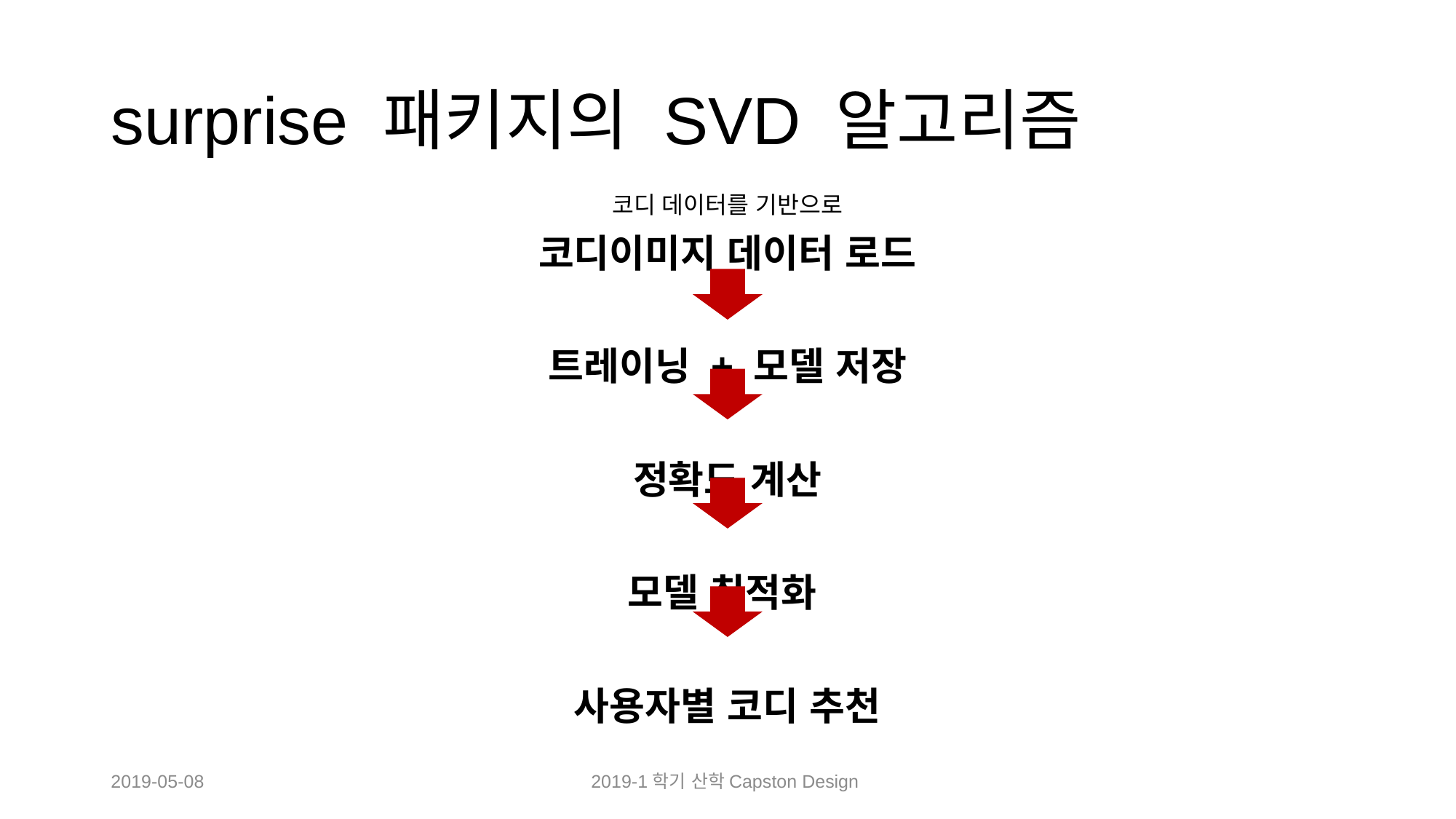

# surprise 패키지의 SVD 알고리즘
코디 데이터를 기반으로
코디이미지 데이터 로드

트레이닝 + 모델 저장

정확도 계산

모델 최적화

사용자별 코디 추천

2019-05-08
2019-1학기 산학Capston Design